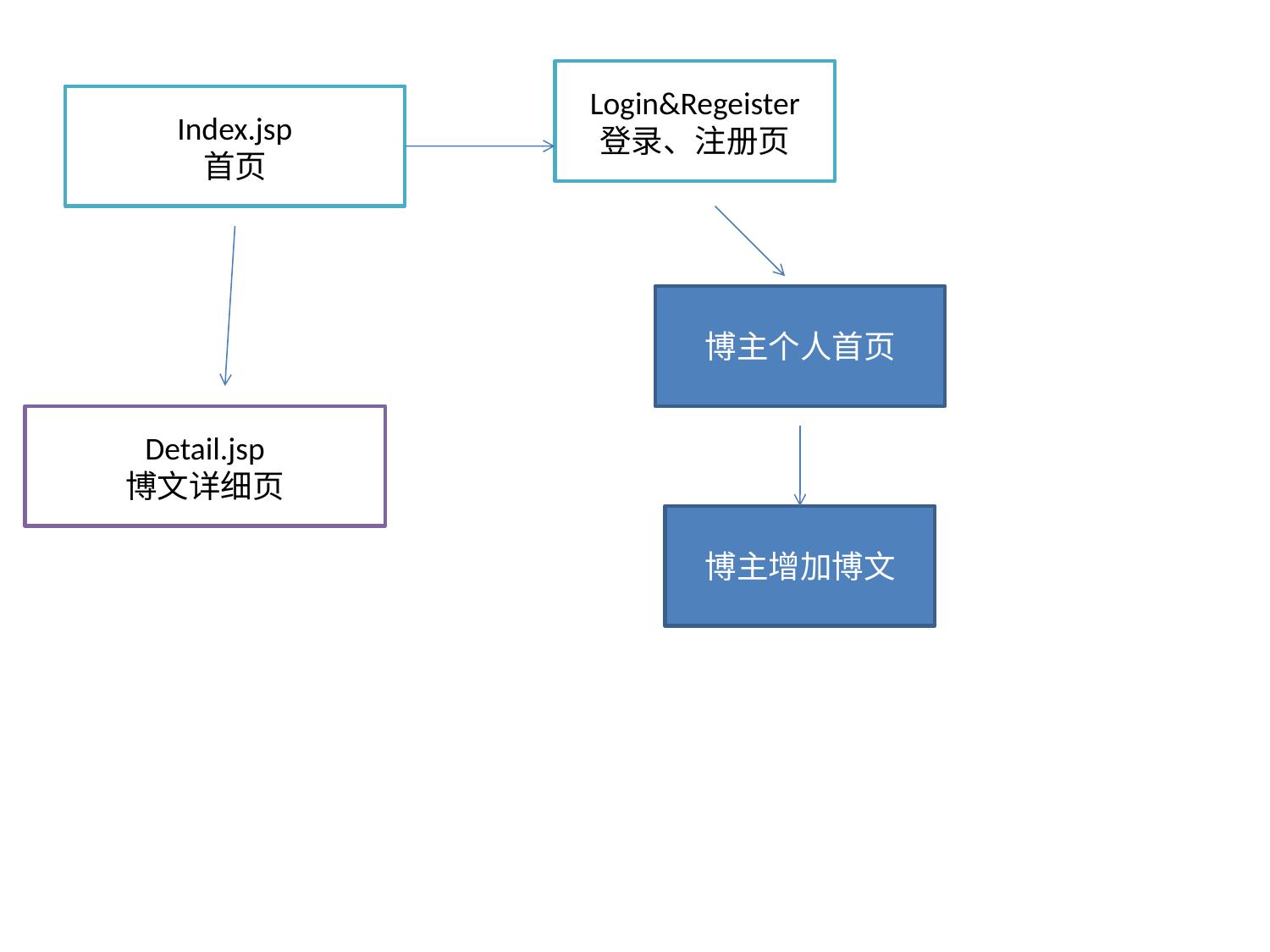

Login&Regeister
登录、注册页
Index.jsp
首页
博主个人首页
Detail.jsp
博文详细页
博主增加博文